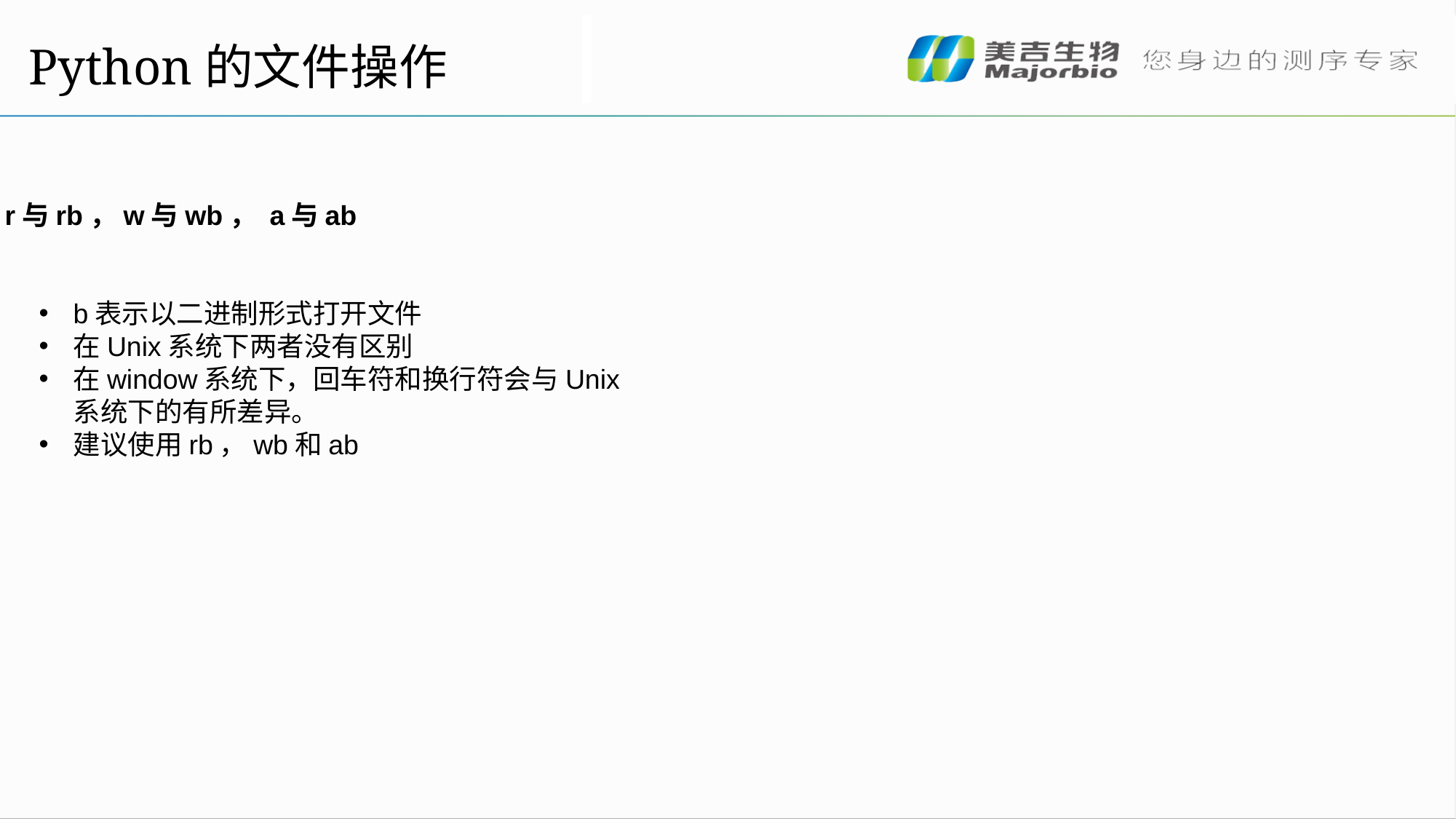

Python的文件操作
r与rb，w与wb， a与ab
b表示以二进制形式打开文件
在Unix系统下两者没有区别
在window系统下，回车符和换行符会与Unix系统下的有所差异。
建议使用rb，wb和ab